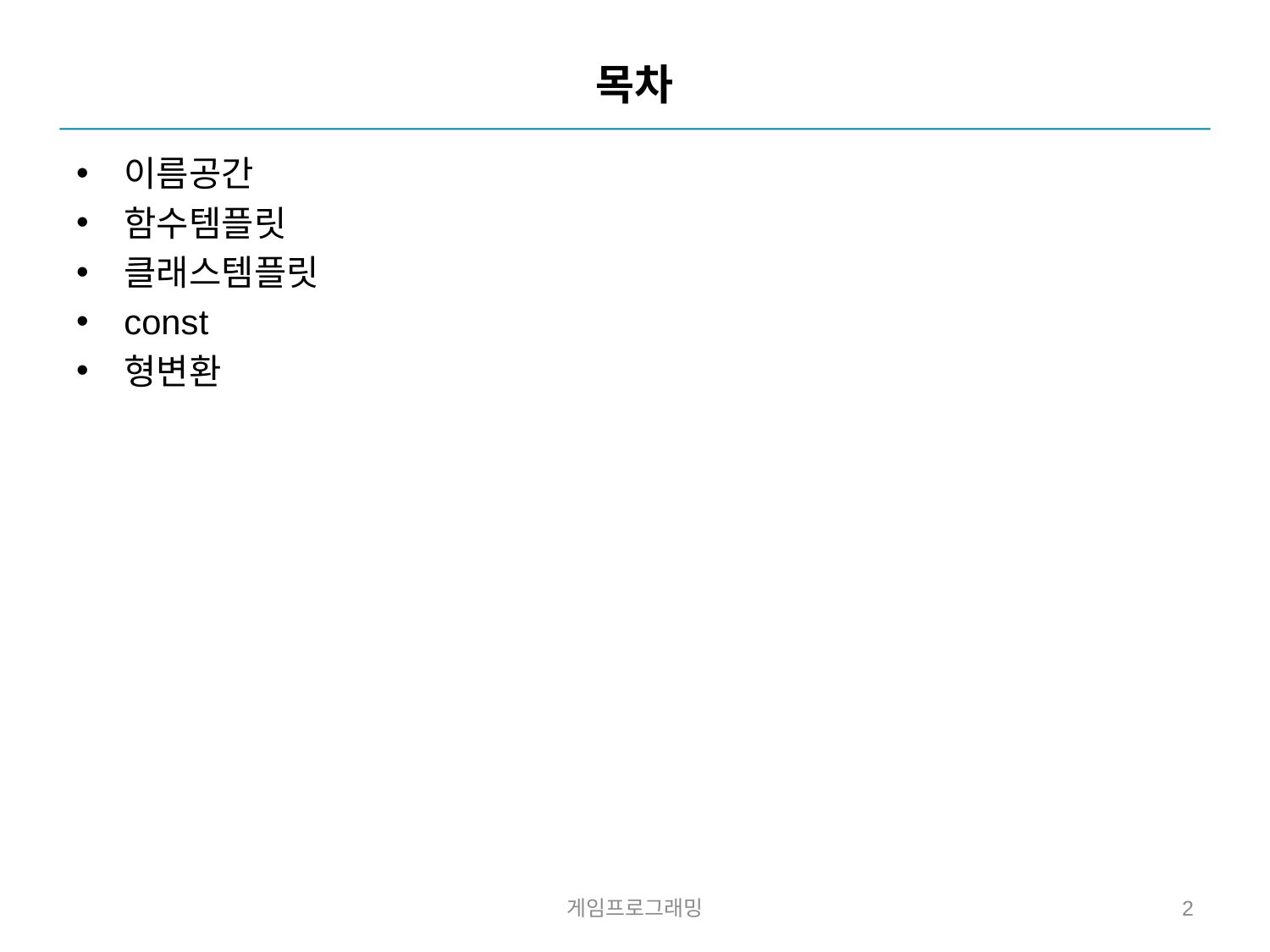

# 목차
이름공간
함수템플릿
클래스템플릿
const
형변환

게임프로그래밍
2